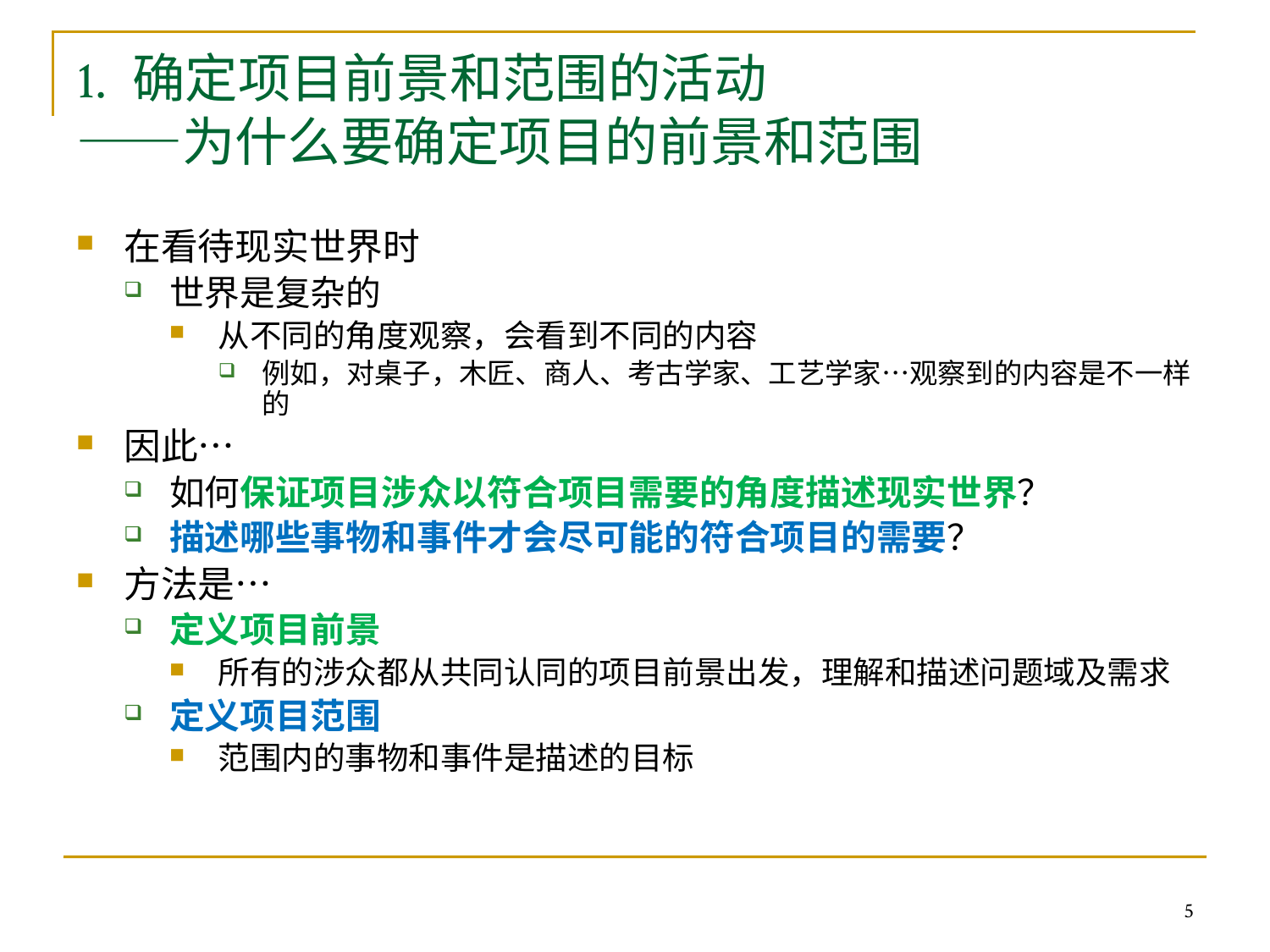

# 1. 确定项目前景和范围的活动 ——为什么要确定项目的前景和范围
在看待现实世界时
世界是复杂的
从不同的角度观察，会看到不同的内容
例如，对桌子，木匠、商人、考古学家、工艺学家…观察到的内容是不一样的
因此…
如何保证项目涉众以符合项目需要的角度描述现实世界？
描述哪些事物和事件才会尽可能的符合项目的需要？
方法是…
定义项目前景
所有的涉众都从共同认同的项目前景出发，理解和描述问题域及需求
定义项目范围
范围内的事物和事件是描述的目标
5